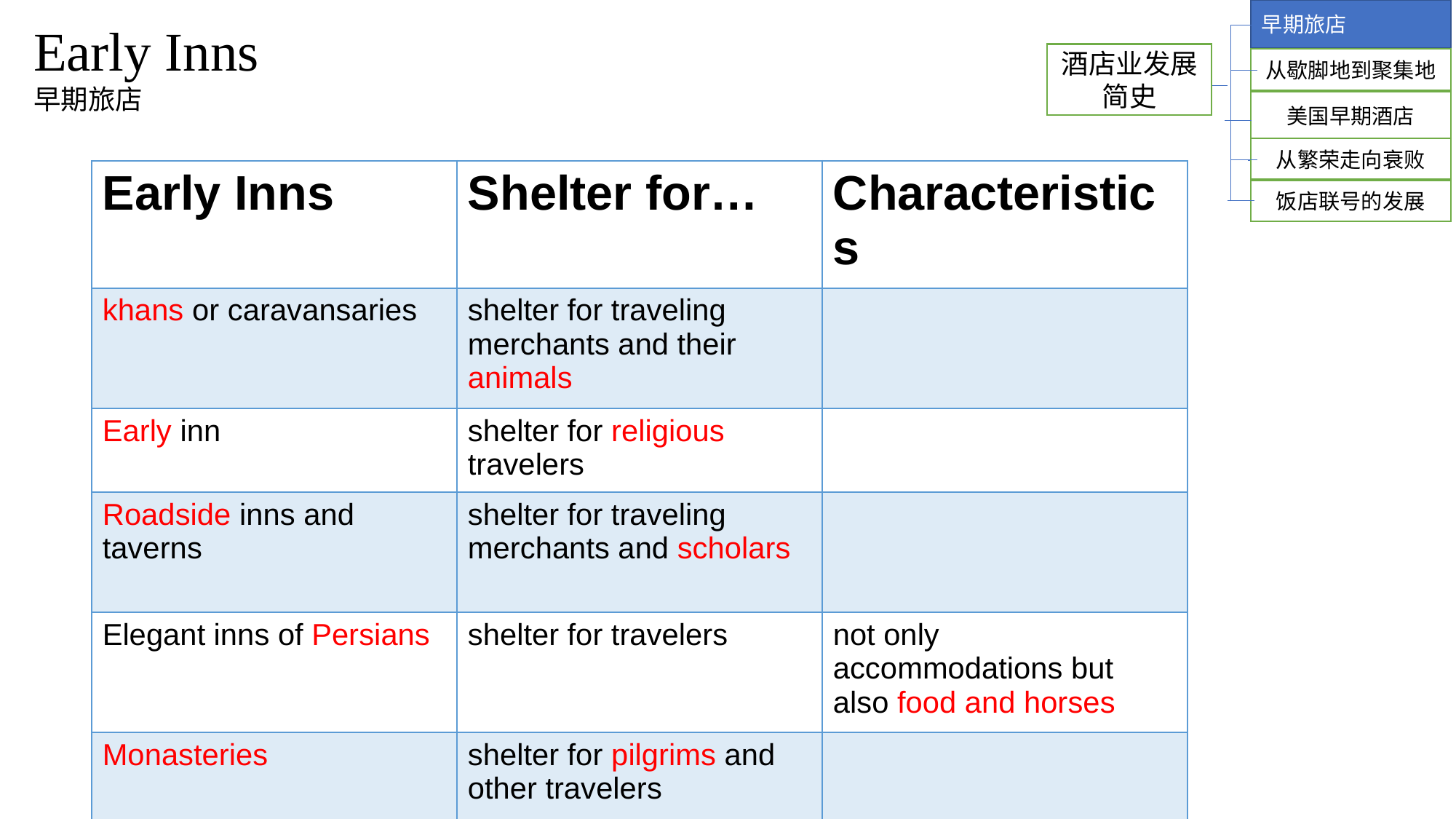

早期旅店
Early Inns
早期旅店
酒店业发展简史
从歇脚地到聚集地
美国早期酒店
从繁荣走向衰败
| Early Inns | Shelter for… | Characteristics |
| --- | --- | --- |
| khans or caravansaries | shelter for traveling merchants and their animals |  |
| Early inn | shelter for religious travelers |  |
| Roadside inns and taverns | shelter for traveling merchants and scholars |  |
| Elegant inns of Persians | shelter for travelers | not only accommodations but also food and horses |
| Monasteries | shelter for pilgrims and other travelers |  |
饭店联号的发展